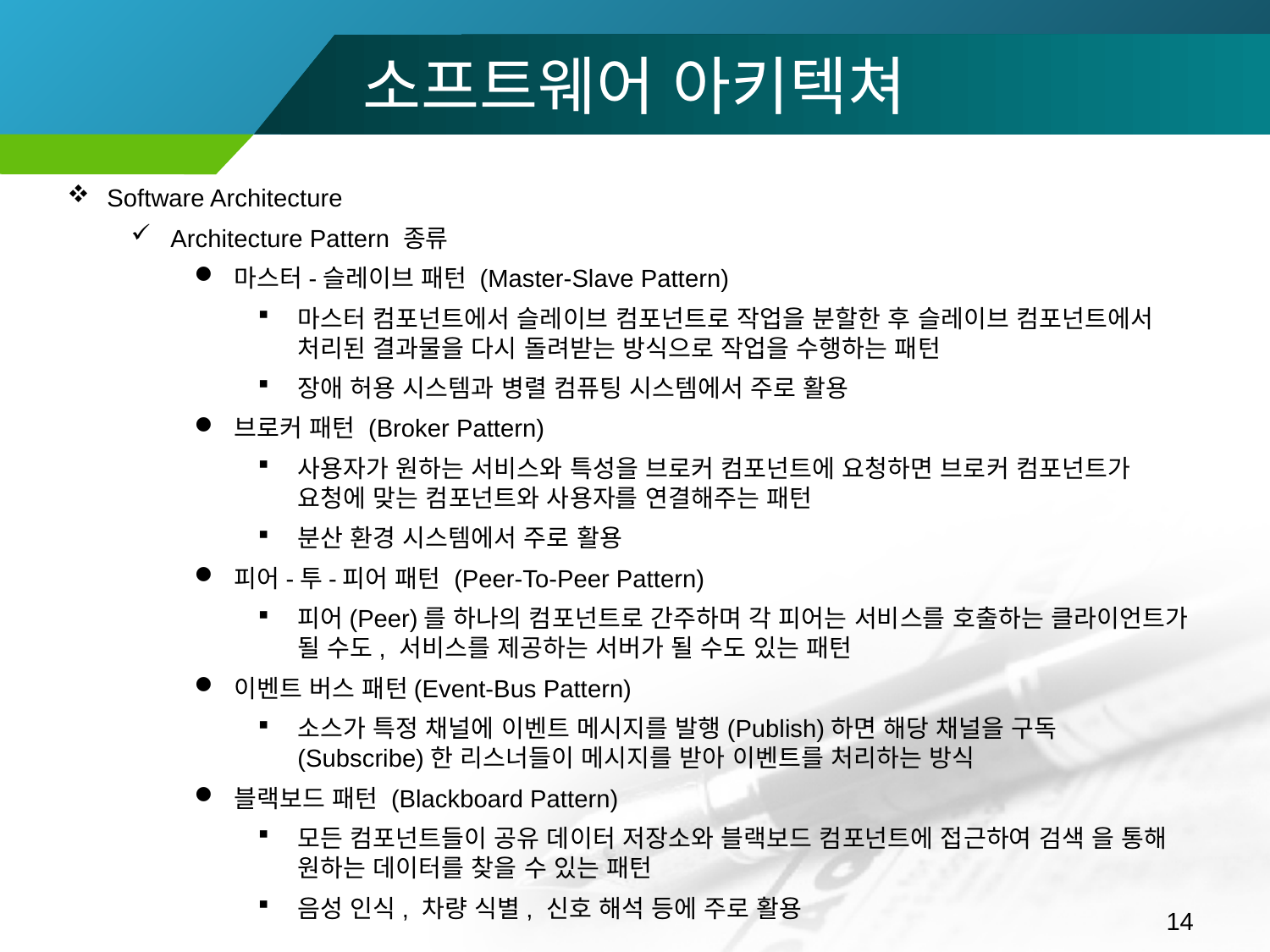

# 소프트웨어 아키텍쳐
Software Architecture
Architecture Pattern 종류
마스터-슬레이브 패턴 (Master-Slave Pattern)
마스터 컴포넌트에서 슬레이브 컴포넌트로 작업을 분할한 후 슬레이브 컴포넌트에서 처리된 결과물을 다시 돌려받는 방식으로 작업을 수행하는 패턴
장애 허용 시스템과 병렬 컴퓨팅 시스템에서 주로 활용
브로커 패턴 (Broker Pattern)
사용자가 원하는 서비스와 특성을 브로커 컴포넌트에 요청하면 브로커 컴포넌트가 요청에 맞는 컴포넌트와 사용자를 연결해주는 패턴
분산 환경 시스템에서 주로 활용
피어-투-피어 패턴 (Peer-To-Peer Pattern)
피어(Peer)를 하나의 컴포넌트로 간주하며 각 피어는 서비스를 호출하는 클라이언트가 될 수도, 서비스를 제공하는 서버가 될 수도 있는 패턴
이벤트 버스 패턴(Event-Bus Pattern)
소스가 특정 채널에 이벤트 메시지를 발행(Publish)하면 해당 채널을 구독 (Subscribe)한 리스너들이 메시지를 받아 이벤트를 처리하는 방식
블랙보드 패턴 (Blackboard Pattern)
모든 컴포넌트들이 공유 데이터 저장소와 블랙보드 컴포넌트에 접근하여 검색 을 통해 원하는 데이터를 찾을 수 있는 패턴
음성 인식, 차량 식별, 신호 해석 등에 주로 활용
14